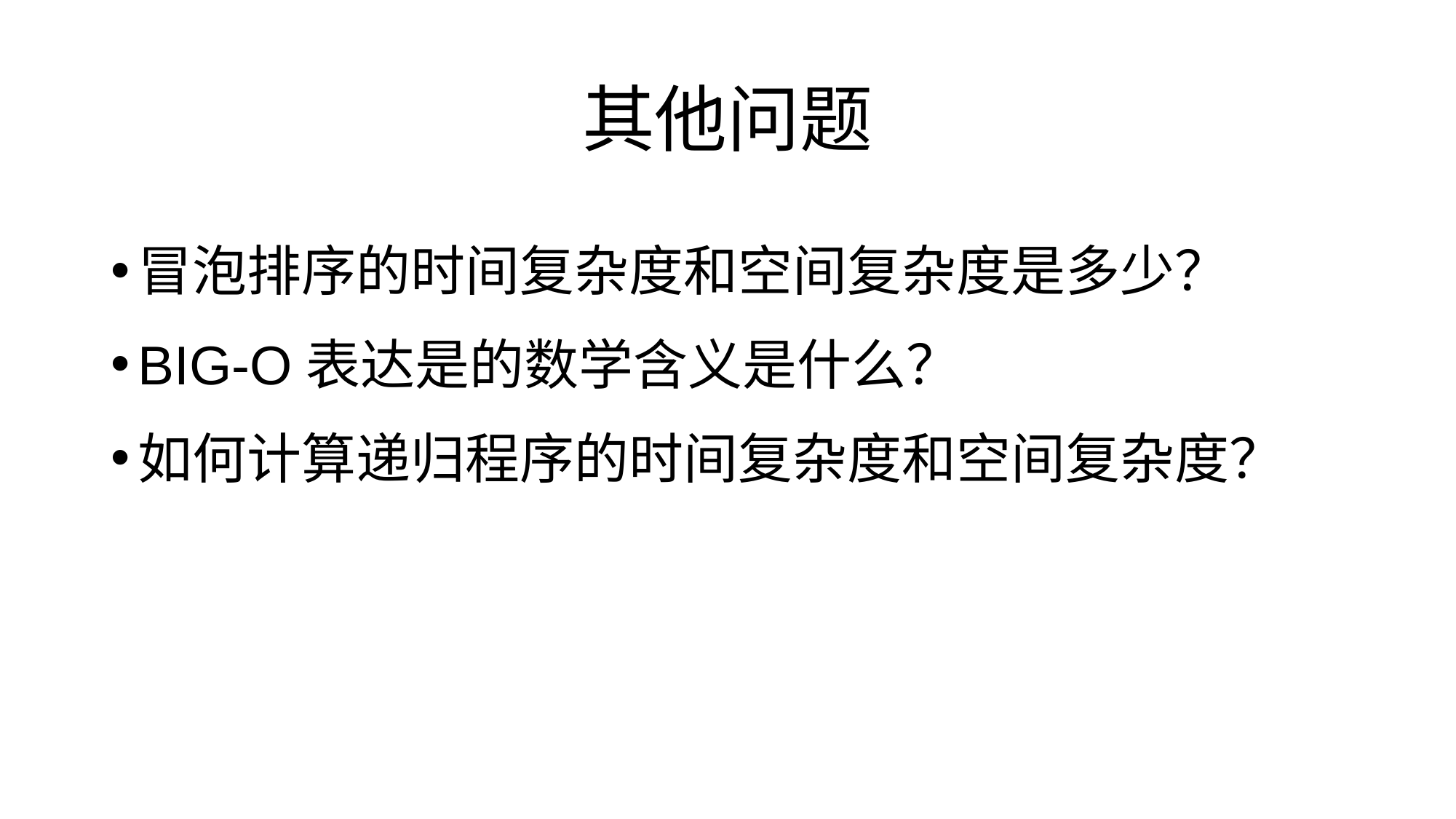

# 其他问题
冒泡排序的时间复杂度和空间复杂度是多少？
BIG-O表达是的数学含义是什么？
如何计算递归程序的时间复杂度和空间复杂度？